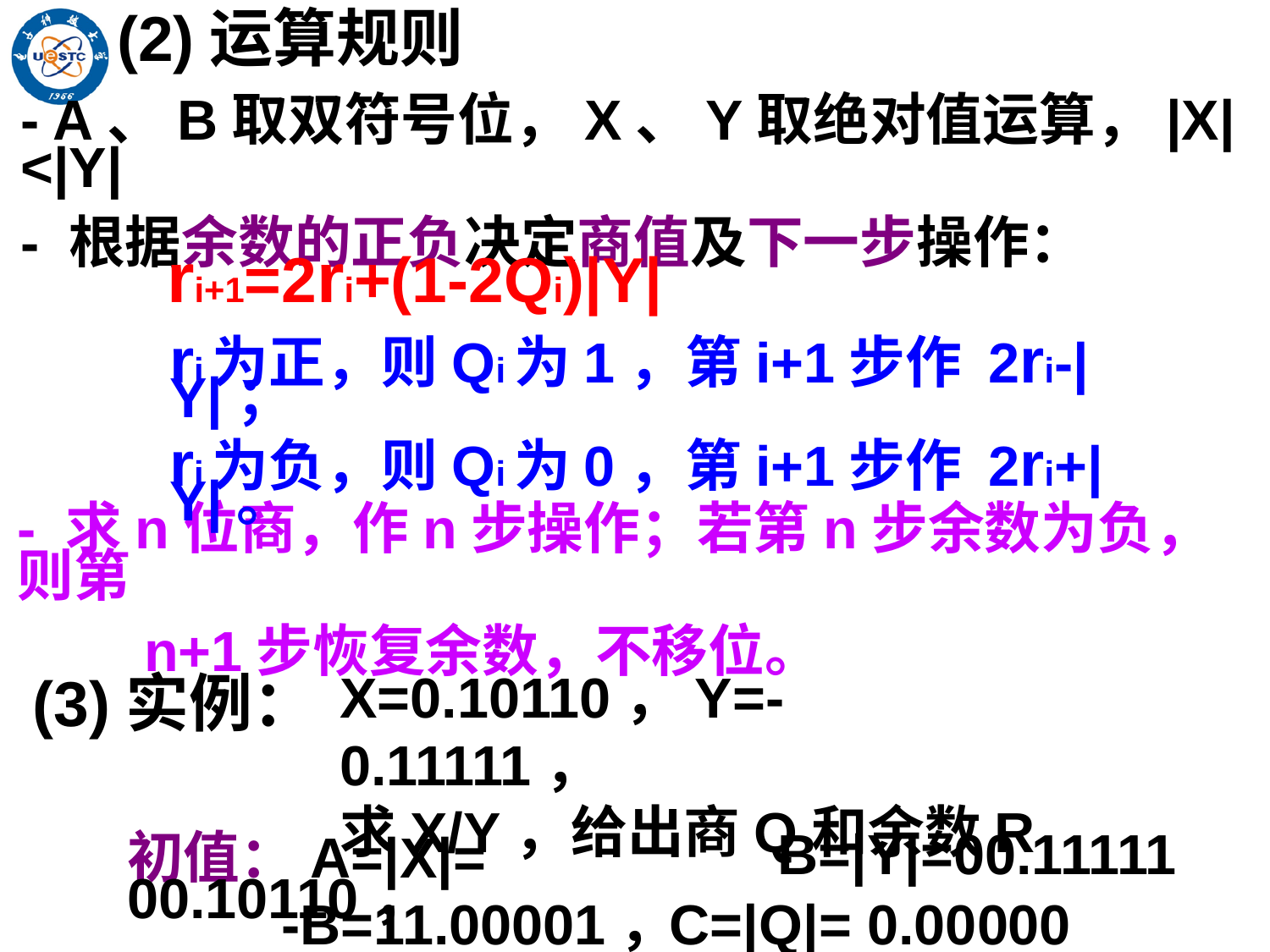

(2)运算规则
- A、B取双符号位，X、Y取绝对值运算，|X|<|Y|
- 根据余数的正负决定商值及下一步操作：
ri+1=2ri+(1-2Qi)|Y|
ri为正，则Qi为1，第i+1步作 2ri-|Y|；
ri为负，则Qi为0，第i+1步作 2ri+|Y|。
- 求n位商，作n步操作；若第n步余数为负，则第
　　n+1步恢复余数，不移位。
X=0.10110，Y=-0.11111，
求X/Y，给出商Q和余数R
(3)实例：
B=|Y|=00.11111
初值：A=|X|= 00.10110，
 -B=11.00001，
C=|Q|= 0.00000